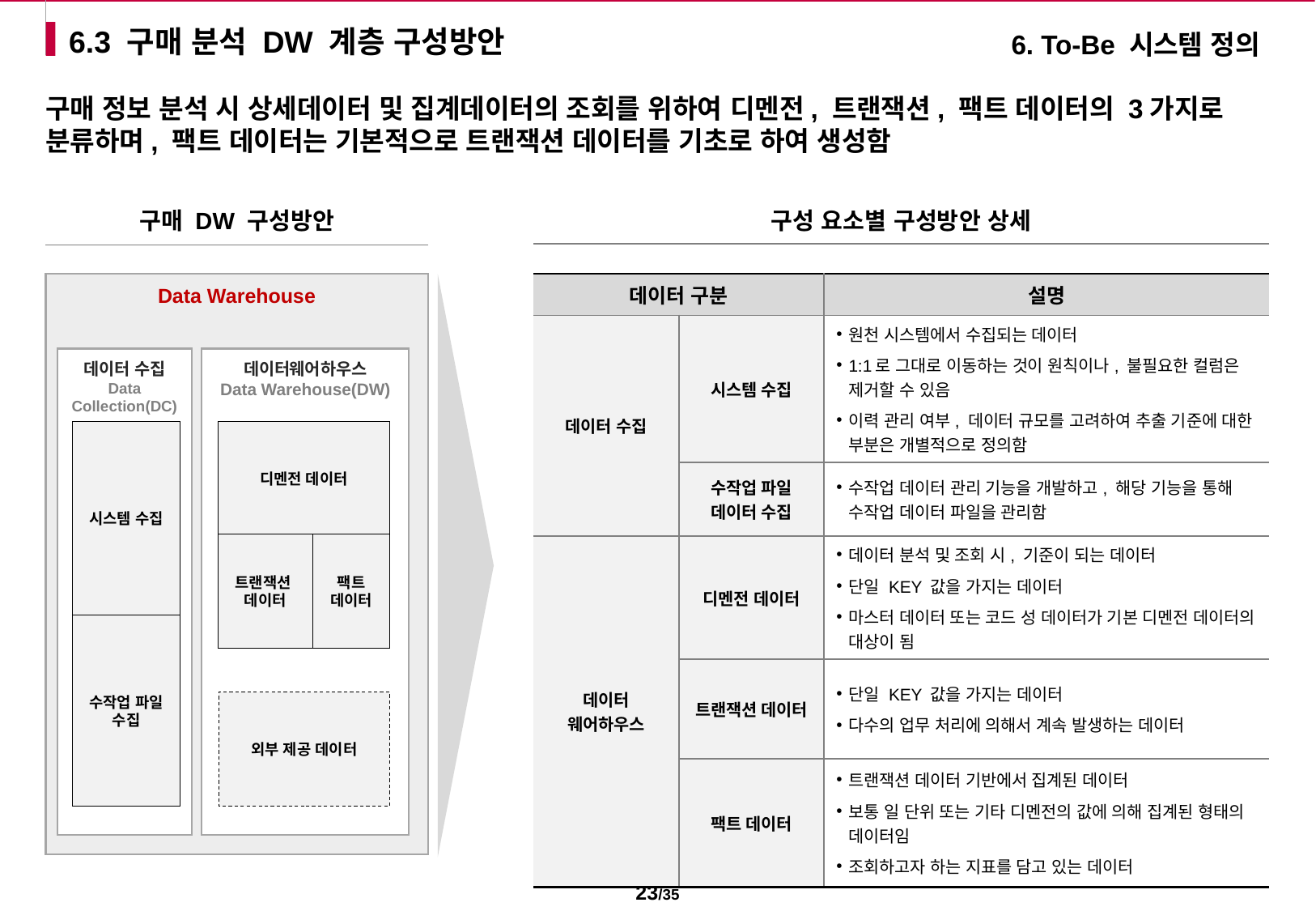

# 6.3 구매 분석 DW 계층 구성방안
6. To-Be 시스템 정의
구매 정보 분석 시 상세데이터 및 집계데이터의 조회를 위하여 디멘전, 트랜잭션, 팩트 데이터의 3가지로 분류하며, 팩트 데이터는 기본적으로 트랜잭션 데이터를 기초로 하여 생성함
구매 DW 구성방안
구성 요소별 구성방안 상세
Data Warehouse
| 데이터 구분 |  | 설명 |
| --- | --- | --- |
| 데이터 수집 | 시스템 수집 | 원천 시스템에서 수집되는 데이터 1:1로 그대로 이동하는 것이 원칙이나, 불필요한 컬럼은 제거할 수 있음 이력 관리 여부, 데이터 규모를 고려하여 추출 기준에 대한 부분은 개별적으로 정의함 |
|  | 수작업 파일 데이터 수집 | 수작업 데이터 관리 기능을 개발하고, 해당 기능을 통해 수작업 데이터 파일을 관리함 |
| 데이터 웨어하우스 | 디멘전 데이터 | 데이터 분석 및 조회 시, 기준이 되는 데이터 단일 KEY 값을 가지는 데이터 마스터 데이터 또는 코드 성 데이터가 기본 디멘전 데이터의 대상이 됨 |
|  | 트랜잭션 데이터 | 단일 KEY 값을 가지는 데이터 다수의 업무 처리에 의해서 계속 발생하는 데이터 |
|  | 팩트 데이터 | 트랜잭션 데이터 기반에서 집계된 데이터 보통 일 단위 또는 기타 디멘전의 값에 의해 집계된 형태의 데이터임 조회하고자 하는 지표를 담고 있는 데이터 |
데이터 수집
Data Collection(DC)
데이터웨어하우스
Data Warehouse(DW)
시스템 수집
디멘전 데이터
트랜잭션
데이터
팩트 데이터

수작업 파일 수집
외부 제공 데이터